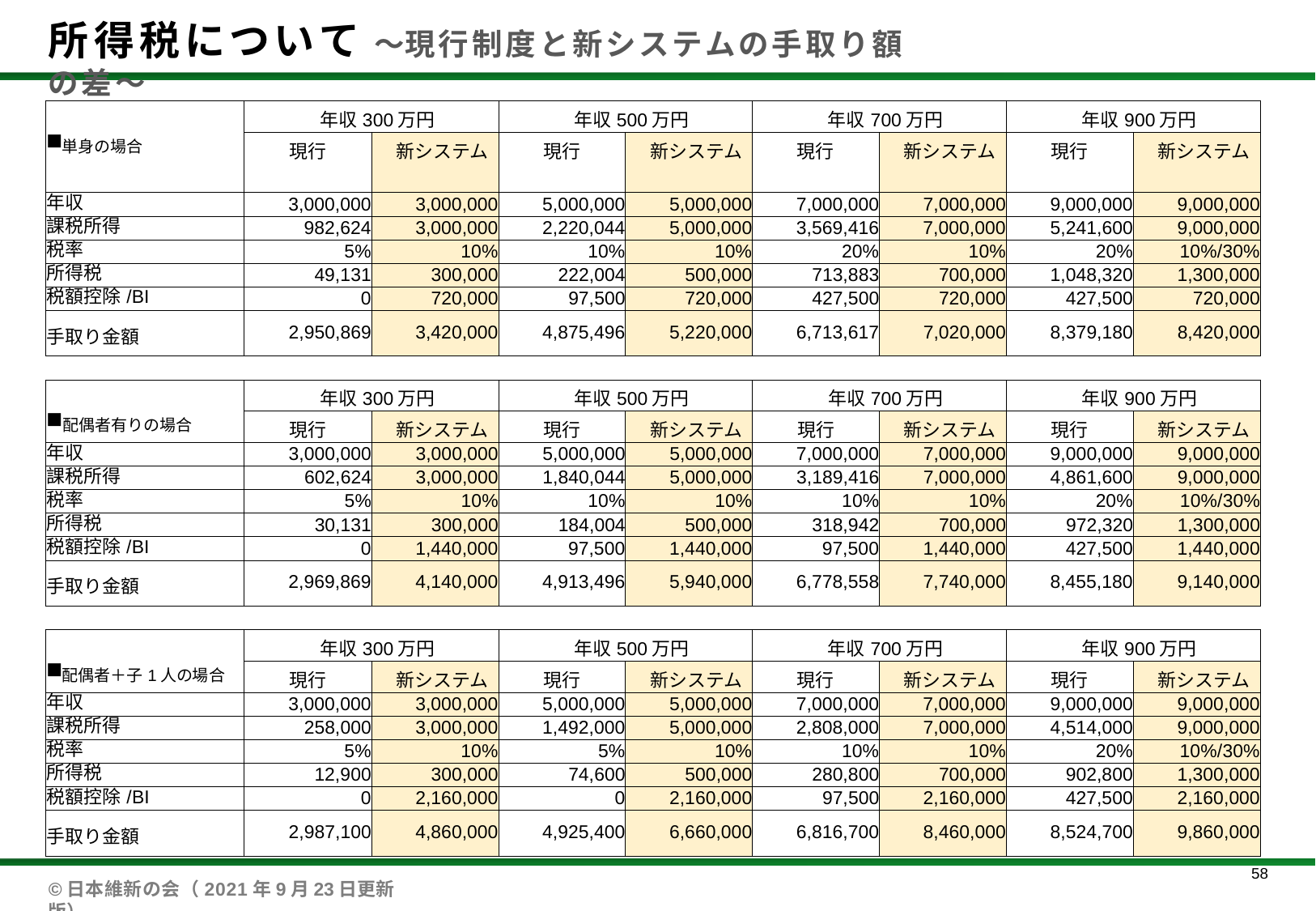

# 所得税について ～現行制度と新システムの手取り額の差～
| 単身の場合 | 年収300万円 |  | 年収500万円 |  | 年収700万円 |  | 年収900万円 |  |
| --- | --- | --- | --- | --- | --- | --- | --- | --- |
|  | 現行 | 新システム | 現行 | 新システム | 現行 | 新システム | 現行 | 新システム |
| 年収 | 3,000,000 | 3,000,000 | 5,000,000 | 5,000,000 | 7,000,000 | 7,000,000 | 9,000,000 | 9,000,000 |
| 課税所得 | 982,624 | 3,000,000 | 2,220,044 | 5,000,000 | 3,569,416 | 7,000,000 | 5,241,600 | 9,000,000 |
| 税率 | 5% | 10% | 10% | 10% | 20% | 10% | 20% | 10%/30% |
| 所得税 | 49,131 | 300,000 | 222,004 | 500,000 | 713,883 | 700,000 | 1,048,320 | 1,300,000 |
| 税額控除/BI | 0 | 720,000 | 97,500 | 720,000 | 427,500 | 720,000 | 427,500 | 720,000 |
| 手取り金額 | 2,950,869 | 3,420,000 | 4,875,496 | 5,220,000 | 6,713,617 | 7,020,000 | 8,379,180 | 8,420,000 |
|  |  |  |  |  |  |  |  |  |
| 配偶者有りの場合 | 年収300万円 |  | 年収500万円 |  | 年収700万円 |  | 年収900万円 |  |
|  | 現行 | 新システム | 現行 | 新システム | 現行 | 新システム | 現行 | 新システム |
| 年収 | 3,000,000 | 3,000,000 | 5,000,000 | 5,000,000 | 7,000,000 | 7,000,000 | 9,000,000 | 9,000,000 |
| 課税所得 | 602,624 | 3,000,000 | 1,840,044 | 5,000,000 | 3,189,416 | 7,000,000 | 4,861,600 | 9,000,000 |
| 税率 | 5% | 10% | 10% | 10% | 10% | 10% | 20% | 10%/30% |
| 所得税 | 30,131 | 300,000 | 184,004 | 500,000 | 318,942 | 700,000 | 972,320 | 1,300,000 |
| 税額控除/BI | 0 | 1,440,000 | 97,500 | 1,440,000 | 97,500 | 1,440,000 | 427,500 | 1,440,000 |
| 手取り金額 | 2,969,869 | 4,140,000 | 4,913,496 | 5,940,000 | 6,778,558 | 7,740,000 | 8,455,180 | 9,140,000 |
|  |  |  |  |  |  |  |  |  |
| 配偶者＋子1人の場合 | 年収300万円 |  | 年収500万円 |  | 年収700万円 |  | 年収900万円 |  |
|  | 現行 | 新システム | 現行 | 新システム | 現行 | 新システム | 現行 | 新システム |
| 年収 | 3,000,000 | 3,000,000 | 5,000,000 | 5,000,000 | 7,000,000 | 7,000,000 | 9,000,000 | 9,000,000 |
| 課税所得 | 258,000 | 3,000,000 | 1,492,000 | 5,000,000 | 2,808,000 | 7,000,000 | 4,514,000 | 9,000,000 |
| 税率 | 5% | 10% | 5% | 10% | 10% | 10% | 20% | 10%/30% |
| 所得税 | 12,900 | 300,000 | 74,600 | 500,000 | 280,800 | 700,000 | 902,800 | 1,300,000 |
| 税額控除/BI | 0 | 2,160,000 | 0 | 2,160,000 | 97,500 | 2,160,000 | 427,500 | 2,160,000 |
| 手取り金額 | 2,987,100 | 4,860,000 | 4,925,400 | 6,660,000 | 6,816,700 | 8,460,000 | 8,524,700 | 9,860,000 |
58
©日本維新の会（2021年9月23日更新版）